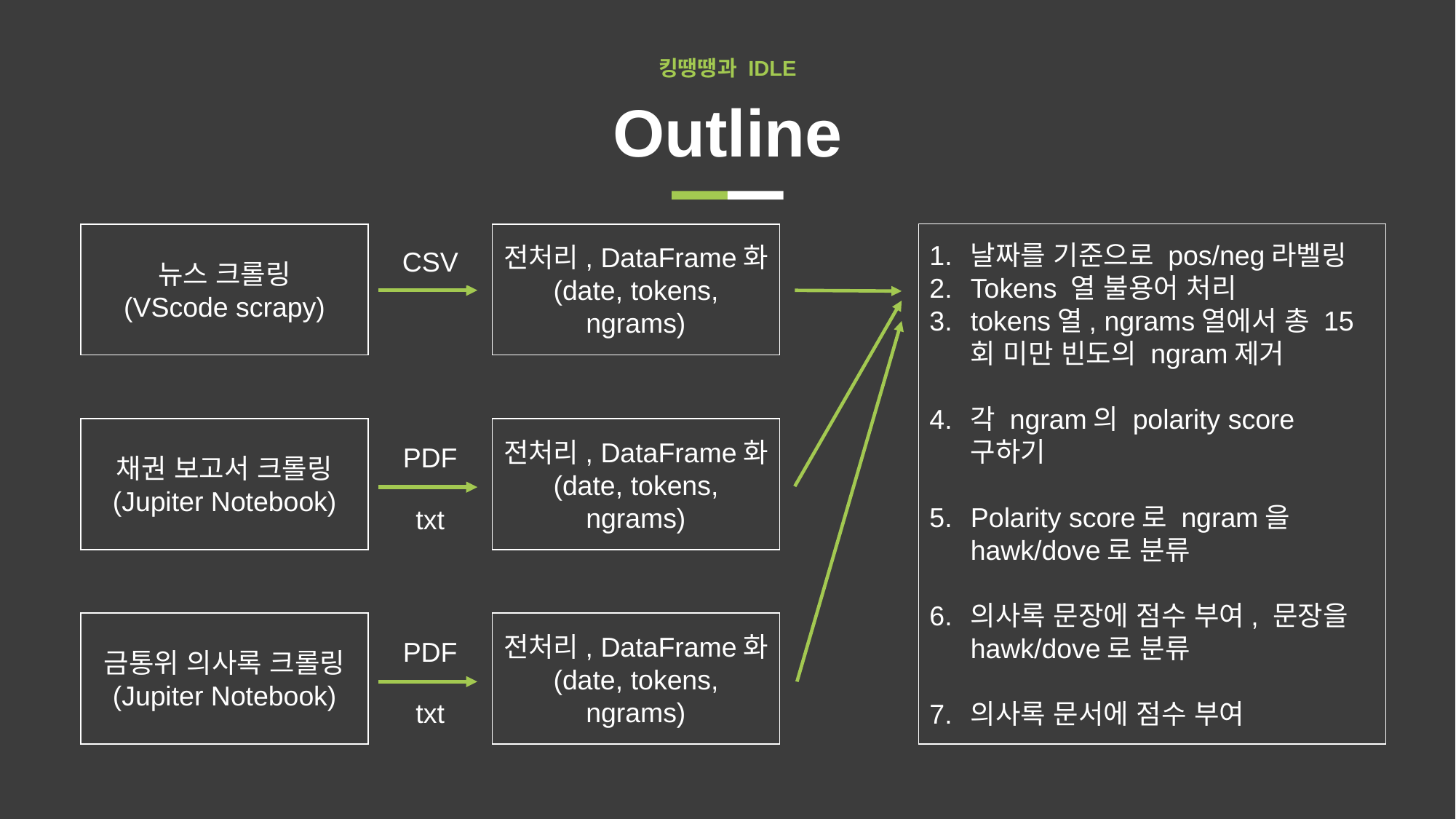

킹땡땡과 IDLE
# Outline
날짜를 기준으로 pos/neg라벨링
Tokens 열 불용어 처리
tokens열, ngrams열에서 총 15회 미만 빈도의 ngram제거

각 ngram의 polarity score구하기

Polarity score로 ngram을 hawk/dove로 분류

의사록 문장에 점수 부여, 문장을 hawk/dove로 분류

의사록 문서에 점수 부여
뉴스 크롤링
(VScode scrapy)
전처리, DataFrame화
(date, tokens, ngrams)
CSV
채권 보고서 크롤링
(Jupiter Notebook)
전처리, DataFrame화
(date, tokens, ngrams)
PDF
txt
금통위 의사록 크롤링
(Jupiter Notebook)
전처리, DataFrame화
(date, tokens, ngrams)
PDF
txt